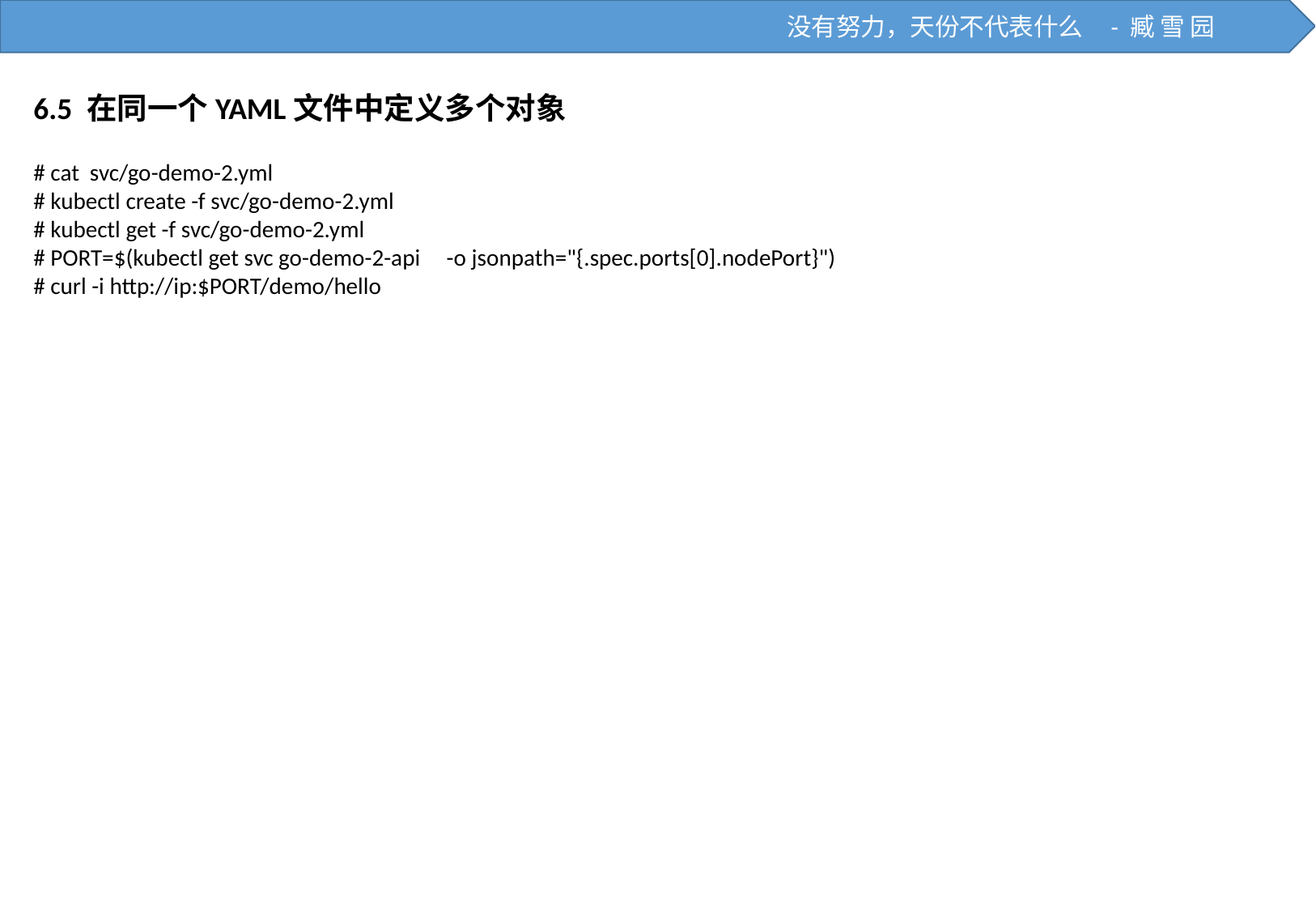

没有努力，天份不代表什么    - 臧 雪 园
6.5 在同一个YAML文件中定义多个对象

# cat  svc/go-demo-2.yml
# kubectl create -f svc/go-demo-2.yml
# kubectl get -f svc/go-demo-2.yml
# PORT=$(kubectl get svc go-demo-2-api     -o jsonpath="{.spec.ports[0].nodePort}")
# curl -i http://ip:$PORT/demo/hello